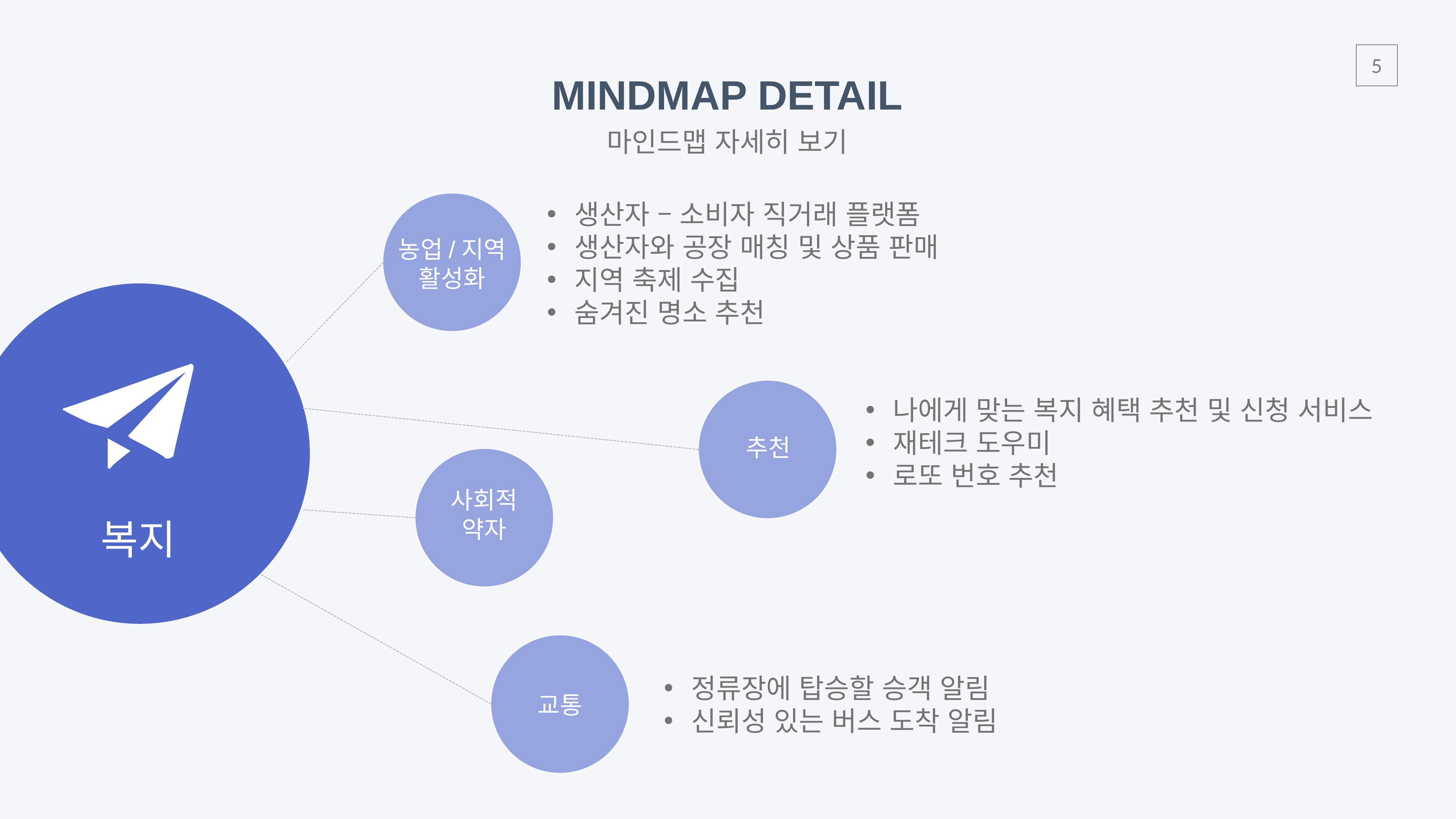

MINDMAP DETAIL
마인드맵 자세히 보기

생산자 – 소비자 직거래 플랫폼
생산자와 공장 매칭 및 상품 판매
지역 축제 수집
숨겨진 명소 추천
농업/지역
활성화

복지

나에게 맞는 복지 혜택 추천 및 신청 서비스
재테크 도우미
로또 번호 추천
추천

사회적
약자

정류장에 탑승할 승객 알림
신뢰성 있는 버스 도착 알림
교통